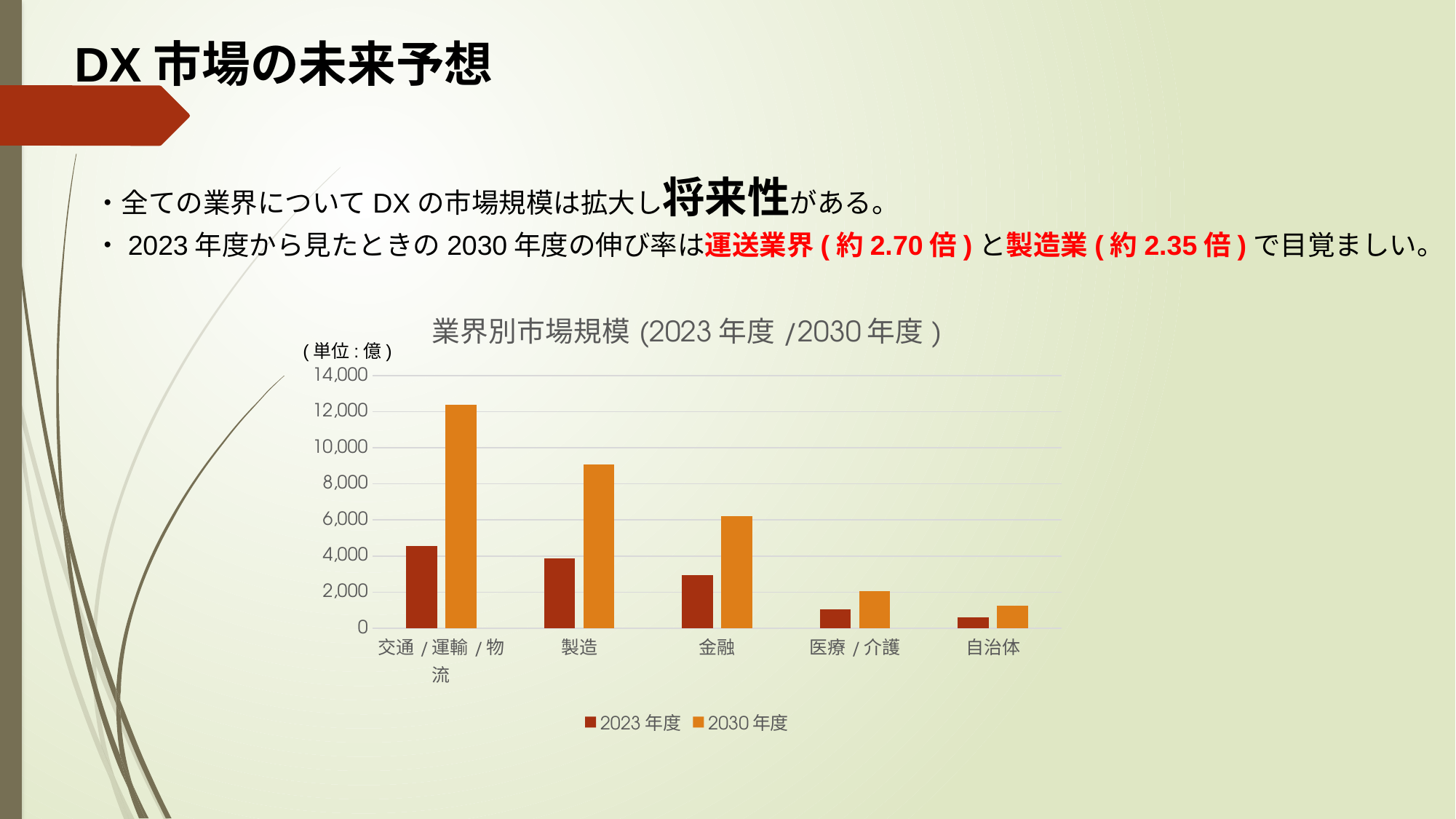

DX市場の未来予想
・全ての業界についてDXの市場規模は拡大し将来性がある。
・2023年度から見たときの2030年度の伸び率は運送業界(約2.70倍)と製造業(約2.35倍)で目覚ましい。

### Chart: 業界別市場規模(2023年度/2030年度)

| Category | 2023年度 | 2030年度 |
|---|---|---|
| 交通/運輸/物流 | 4573.0 | 12377.0 |
| 製造 | 3870.0 | 9060.0 |
| 金融 | 2953.0 | 6200.0 |
| 医療/介護 | 1038.0 | 2052.0 |
| 自治体 | 616.0 | 1233.0 |
(単位:億)